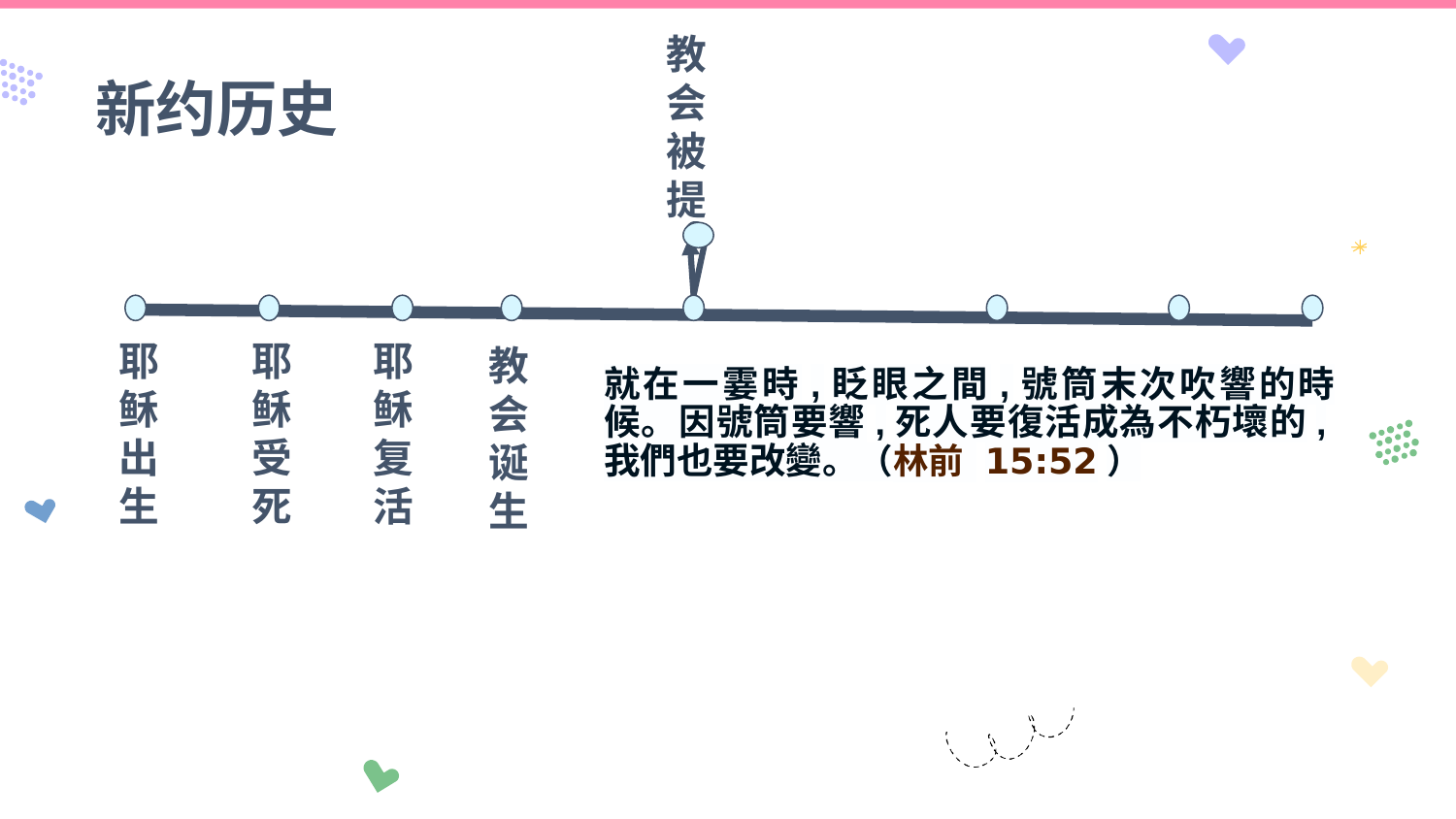

教会被提
# 新约历史

耶稣出生
耶稣受死
耶稣复活

教会诞生
就在一霎時,眨眼之間,號筒末次吹響的時候。因號筒要響,死人要復活成為不朽壞的,我們也要改變。（林前 15:52）